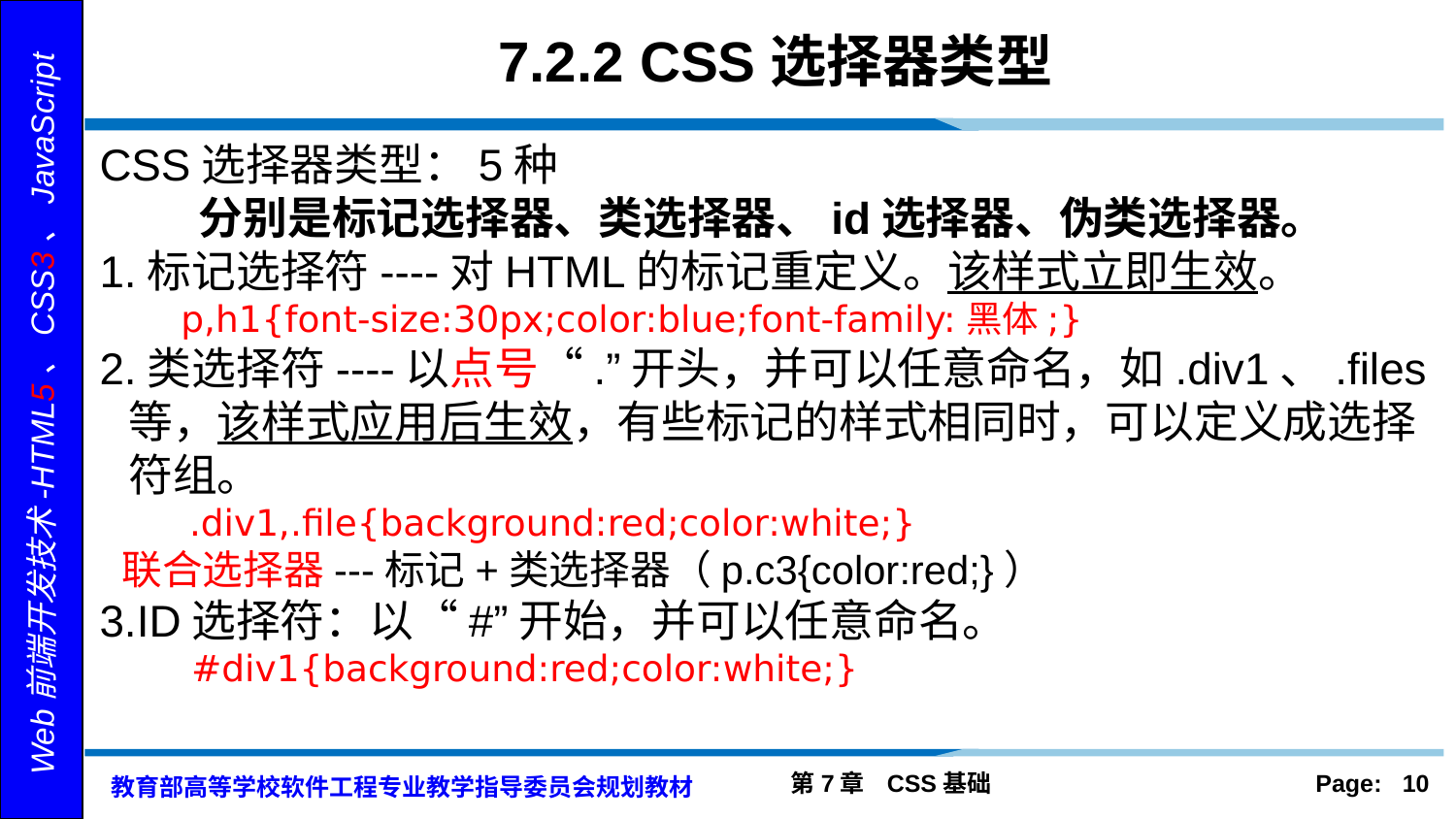

# 7.2.2 CSS选择器类型
CSS选择器类型：5种
   分别是标记选择器、类选择器、id选择器、伪类选择器。
1.标记选择符----对HTML的标记重定义。该样式立即生效。
       p,h1{font-size:30px;color:blue;font-family:黑体;}
2.类选择符----以点号“.”开头，并可以任意命名，如.div1、.files等，该样式应用后生效，有些标记的样式相同时，可以定义成选择符组。
          .div1,.file{background:red;color:white;}
  联合选择器---标记+类选择器（p.c3{color:red;}）
3.ID选择符：以“#”开始，并可以任意命名。
         #div1{background:red;color:white;}